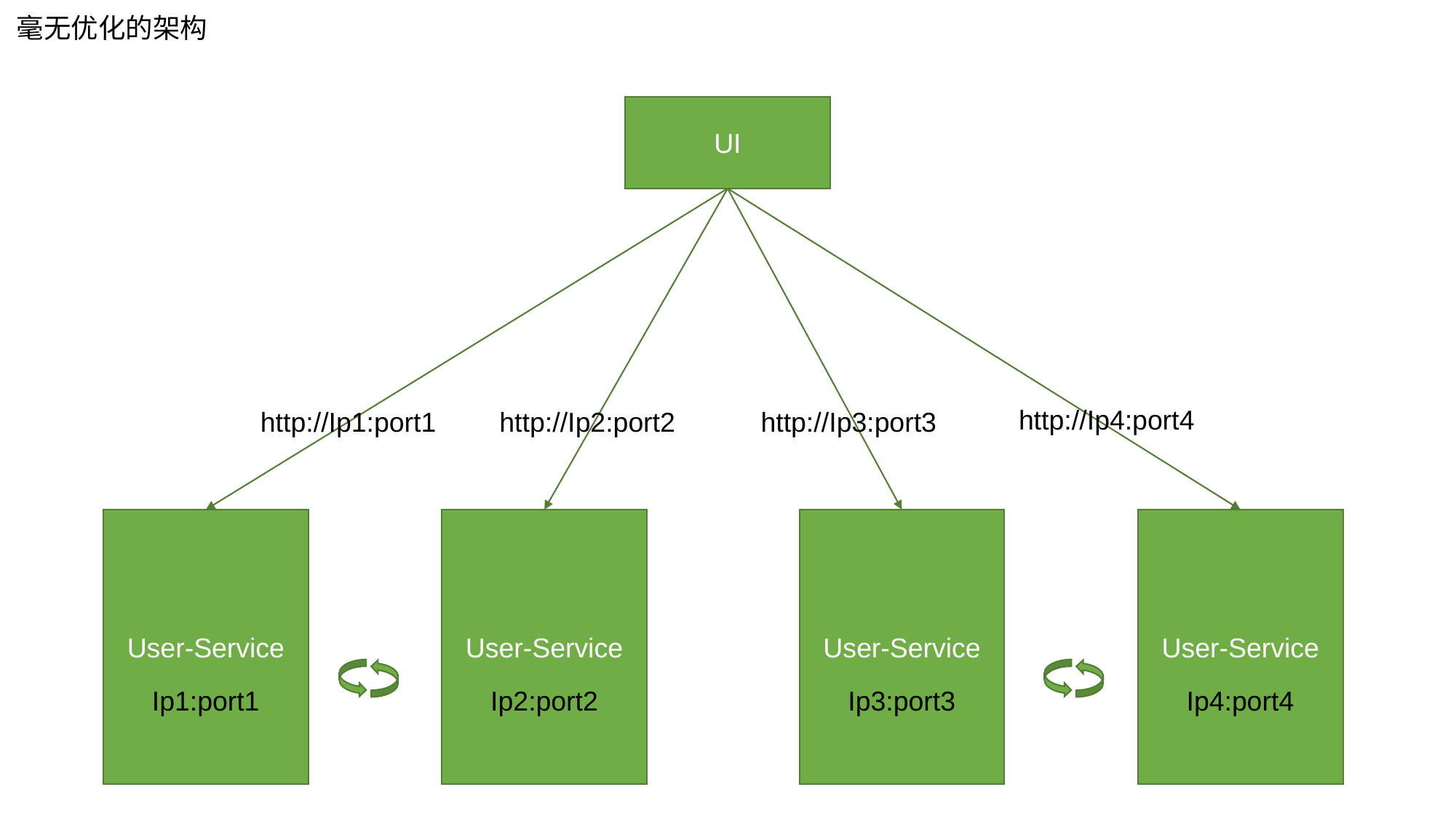

毫无优化的架构
UI
http://Ip4:port4
http://Ip1:port1
http://Ip2:port2
http://Ip3:port3
User-Service
User-Service
User-Service
User-Service

Ip1:port1
Ip2:port2
Ip3:port3
Ip4:port4